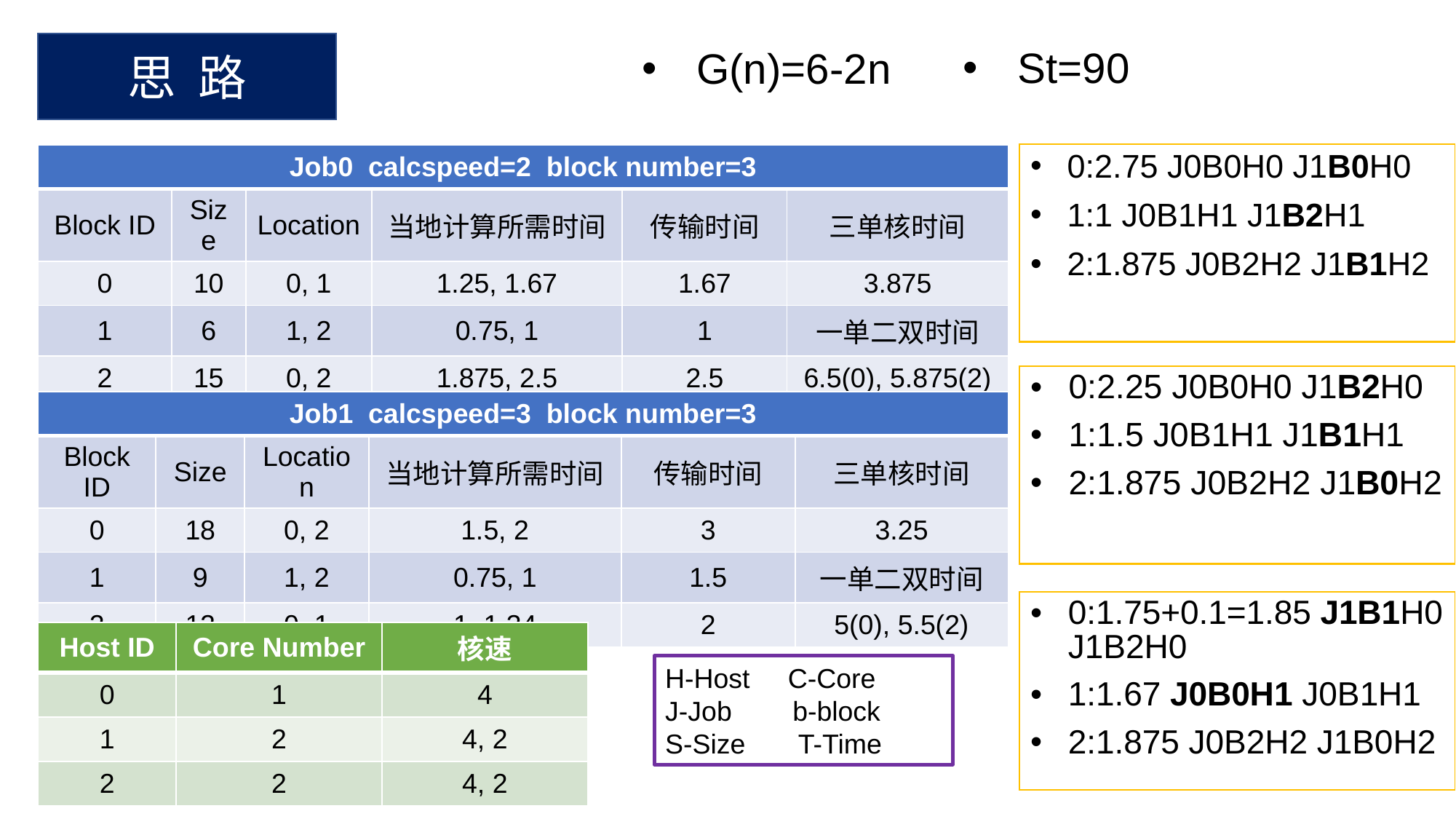

思  路
St=90
G(n)=6-2n
0:2.75 J0B0H0 J1B0H0
1:1 J0B1H1 J1B2H1
2:1.875 J0B2H2 J1B1H2

| Job0 calcspeed=2 block number=3 |  |  |  |  |  |
| --- | --- | --- | --- | --- | --- |
| Block ID | Size | Location | 当地计算所需时间 | 传输时间 | 三单核时间 |
| 0 | 10 | 0, 1 | 1.25, 1.67 | 1.67 | 3.875 |
| 1 | 6 | 1, 2 | 0.75, 1 | 1 | 一单二双时间 |
| 2 | 15 | 0, 2 | 1.875, 2.5 | 2.5 | 6.5(0), 5.875(2) |
0:2.25 J0B0H0 J1B2H0
1:1.5 J0B1H1 J1B1H1
2:1.875 J0B2H2 J1B0H2

| Job1 calcspeed=3 block number=3 |  |  |  |  |  |
| --- | --- | --- | --- | --- | --- |
| Block ID | Size | Location | 当地计算所需时间 | 传输时间 | 三单核时间 |
| 0 | 18 | 0, 2 | 1.5, 2 | 3 | 3.25 |
| 1 | 9 | 1, 2 | 0.75, 1 | 1.5 | 一单二双时间 |
| 2 | 12 | 0, 1 | 1, 1.34 | 2 | 5(0), 5.5(2) |
0:1.75+0.1=1.85 J1B1H0 J1B2H0
1:1.67 J0B0H1 J0B1H1
2:1.875 J0B2H2 J1B0H2

| Host ID | Core Number | 核速 |
| --- | --- | --- |
| 0 | 1 | 4 |
| 1 | 2 | 4, 2 |
| 2 | 2 | 4, 2 |
H-Host     C-Core
J-Job        b-block
S-Size       T-Time